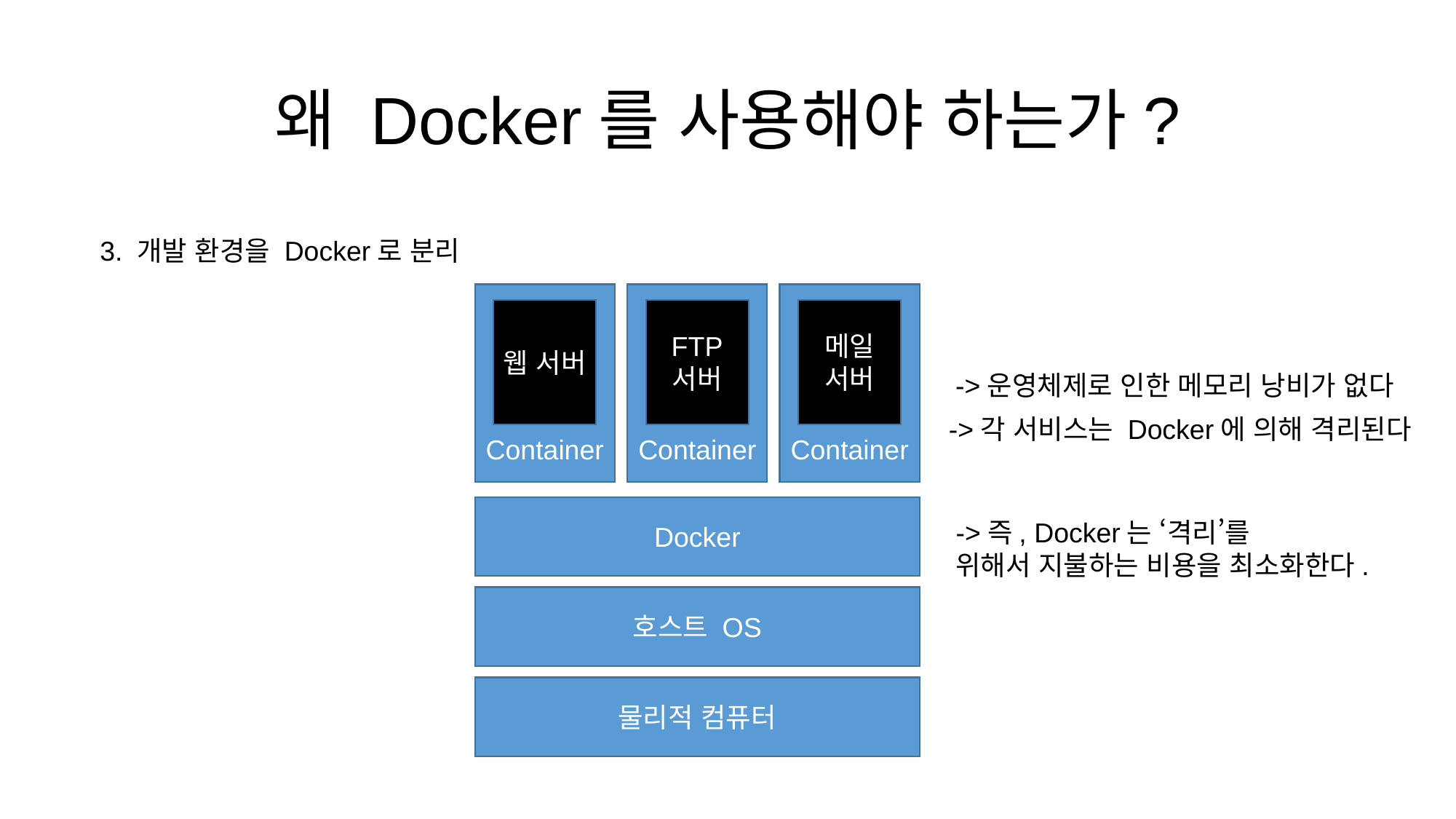

# 왜 Docker를 사용해야 하는가?
3. 개발 환경을 Docker로 분리

Container
웹 서버

Container
FTP
서버

Container
메일
서버
->운영체제로 인한 메모리 낭비가 없다
->각 서비스는 Docker에 의해 격리된다
Docker
->즉, Docker는 ‘격리’를
위해서 지불하는 비용을 최소화한다.
호스트 OS
물리적 컴퓨터